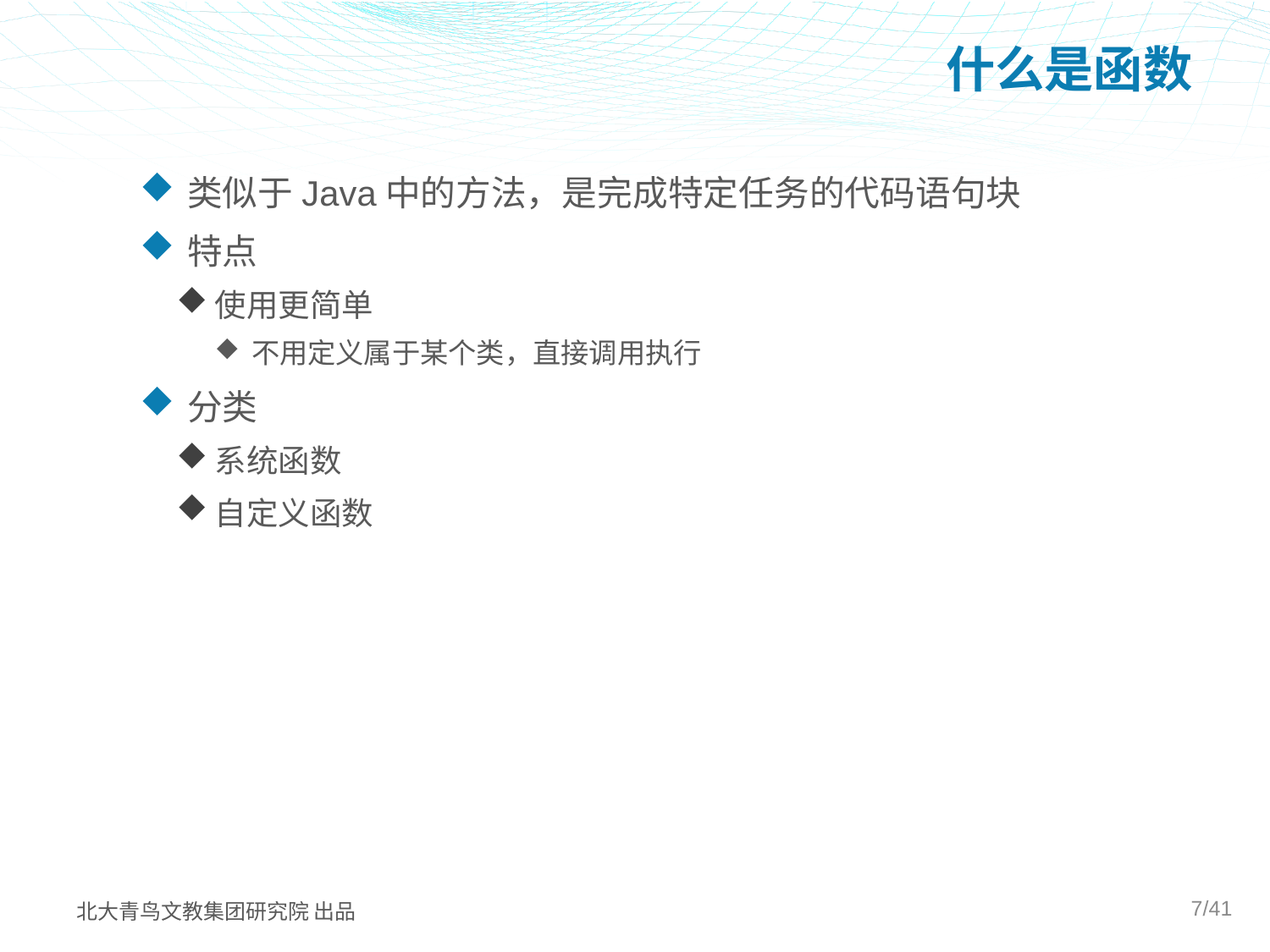

# 什么是函数
类似于Java中的方法，是完成特定任务的代码语句块
特点
使用更简单
不用定义属于某个类，直接调用执行
分类
系统函数
自定义函数
7/41